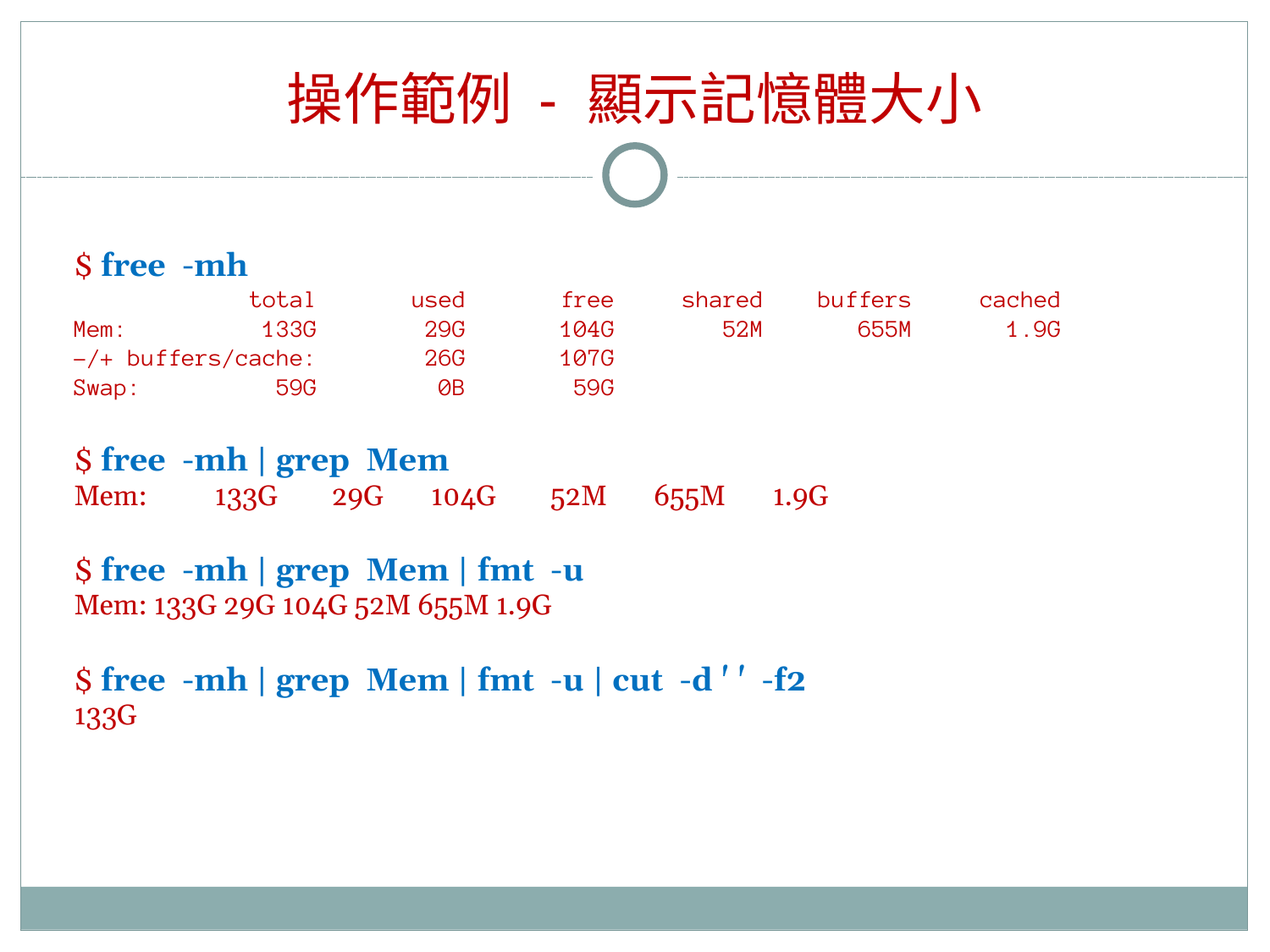

# 操作範例 - 顯示記憶體大小
$ free  -mh
             total       used       free     shared    buffers     cached
Mem:          133G        29G       104G        52M       655M       1.9G
-/+ buffers/cache:        26G       107G
Swap:          59G         0B        59G

$ free  -mh | grep  Mem
Mem:          133G        29G       104G        52M       655M       1.9G

$ free  -mh | grep  Mem | fmt  -u
Mem: 133G 29G 104G 52M 655M 1.9G

$ free  -mh | grep  Mem | fmt  -u | cut  -d ' '  -f2
133G